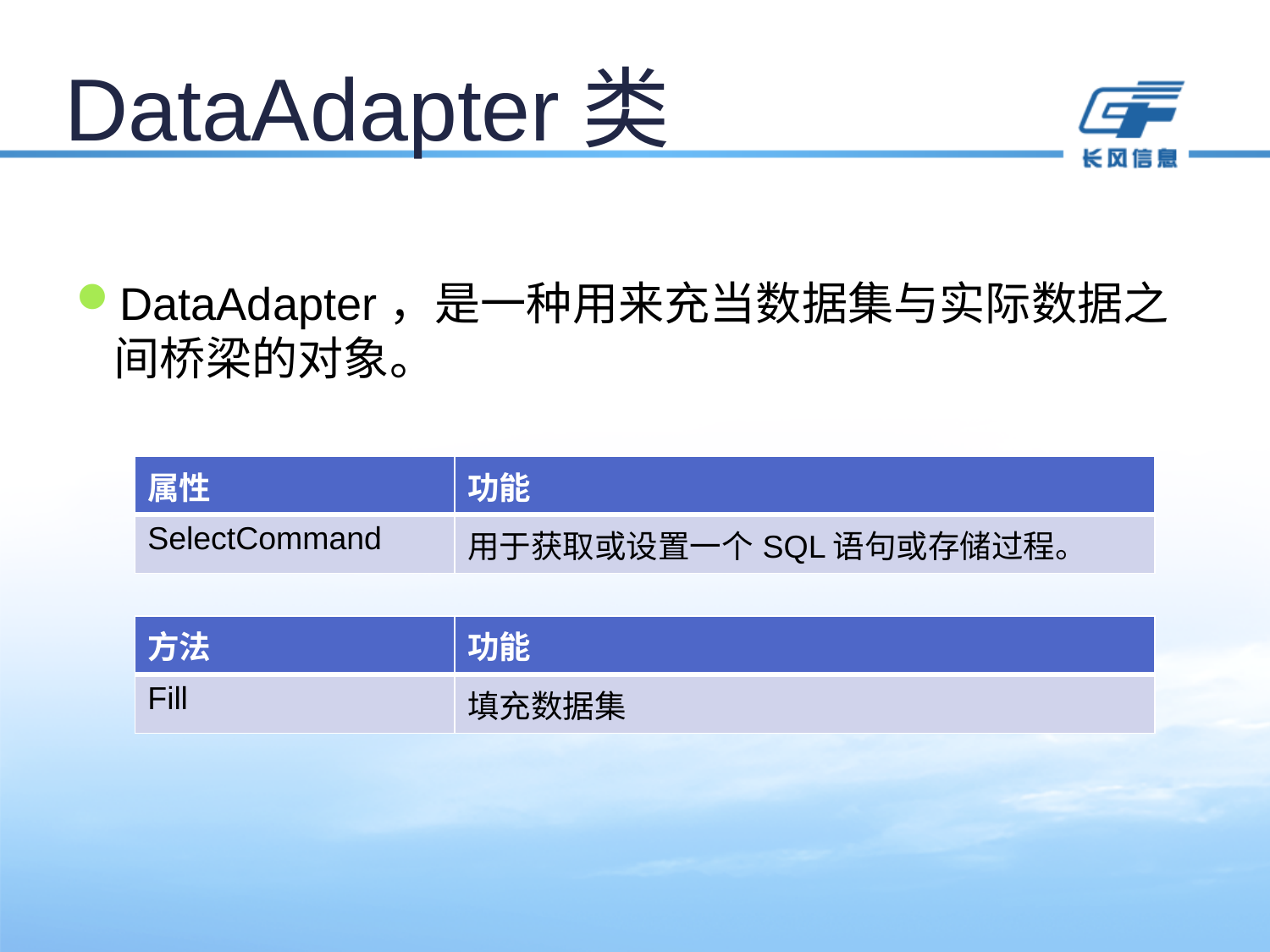

# DataAdapter类
DataAdapter，是一种用来充当数据集与实际数据之间桥梁的对象。
| 属性 | 功能 |
| --- | --- |
| SelectCommand | 用于获取或设置一个SQL语句或存储过程。 |
| 方法 | 功能 |
| --- | --- |
| Fill | 填充数据集 |